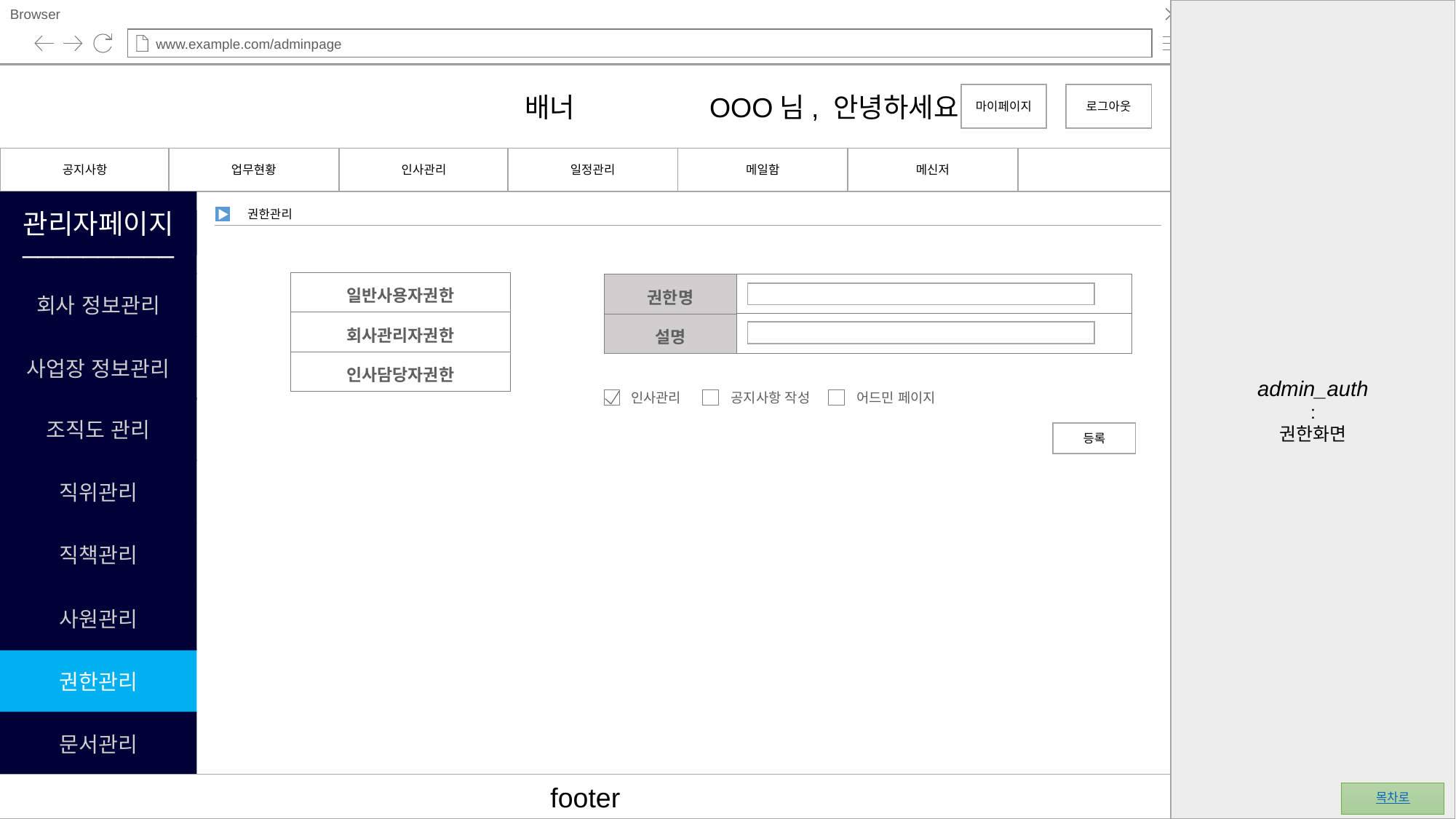

admin_auth
:
권한화면
Browser

www.example.com/adminpage

			배너	         OOO님, 안녕하세요!
마이페이지
로그아웃

공지사항
업무현황
인사관리
일정관리
메일함
메신저
관리자페이지
__________
권한관리

| 일반사용자권한 |
| --- |
| 회사관리자권한 |
| 인사담당자권한 |
회사 정보관리
|  |
| --- |
|  |
| 권한명 |
| --- |
| 설명 |

사업장 정보관리
인사관리

공지사항 작성

어드민 페이지

조직도 관리
등록
직위관리
직책관리
사원관리
권한관리
문서관리
footer
목차로